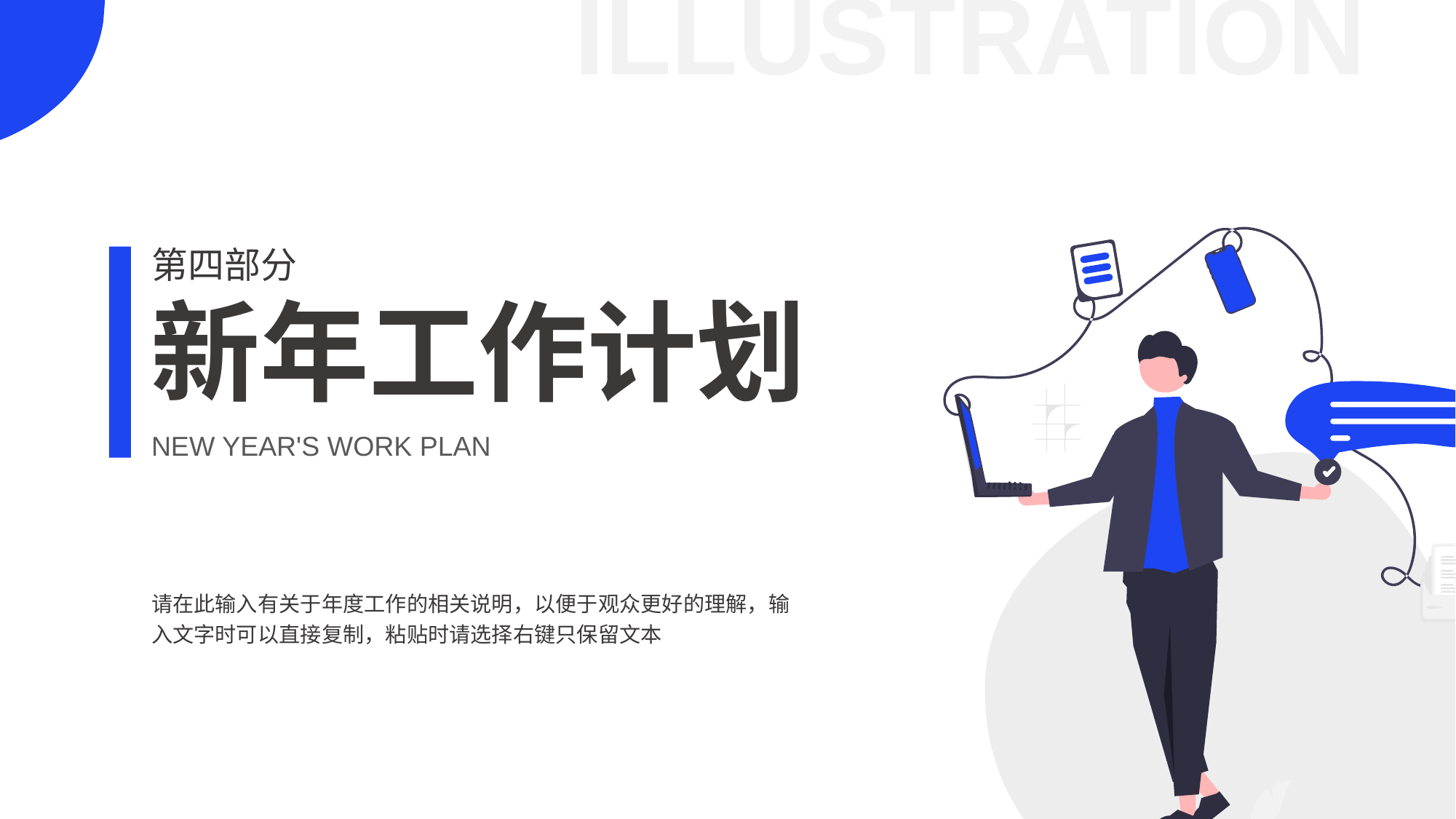

ILLUSTRATION
第四部分

新年工作计划
NEW YEAR'S WORK PLAN
请在此输入有关于年度工作的相关说明，以便于观众更好的理解，输入文字时可以直接复制，粘贴时请选择右键只保留文本